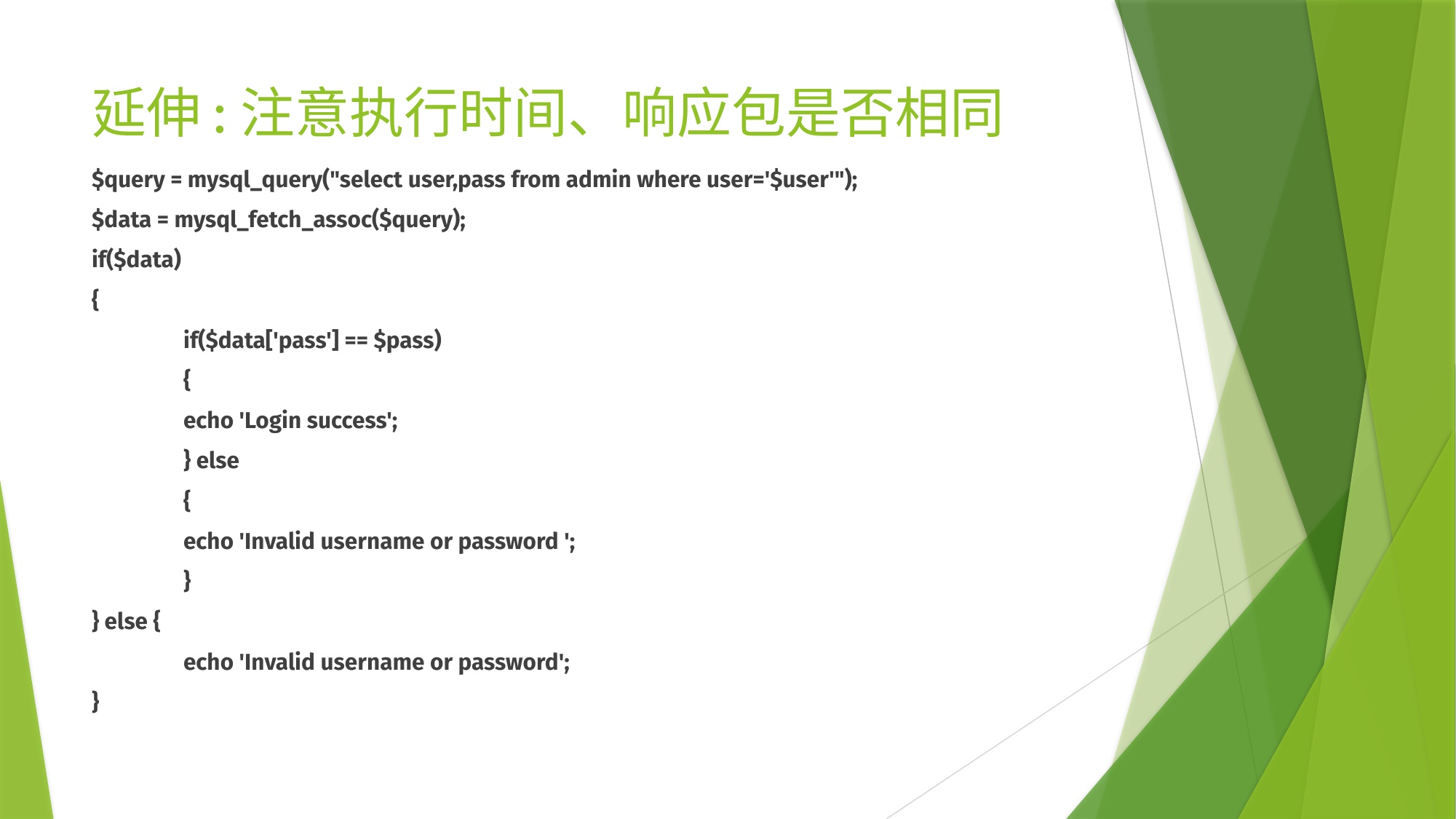

# 延伸:注意执行时间、响应包是否相同
$query = mysql_query("select user,pass from admin where user='$user'");
$data = mysql_fetch_assoc($query);
if($data)
{
	if($data['pass'] == $pass)
	{
		echo 'Login success';
	} else
	{
		echo 'Invalid username or password ';
	}
} else {
	echo 'Invalid username or password';
}